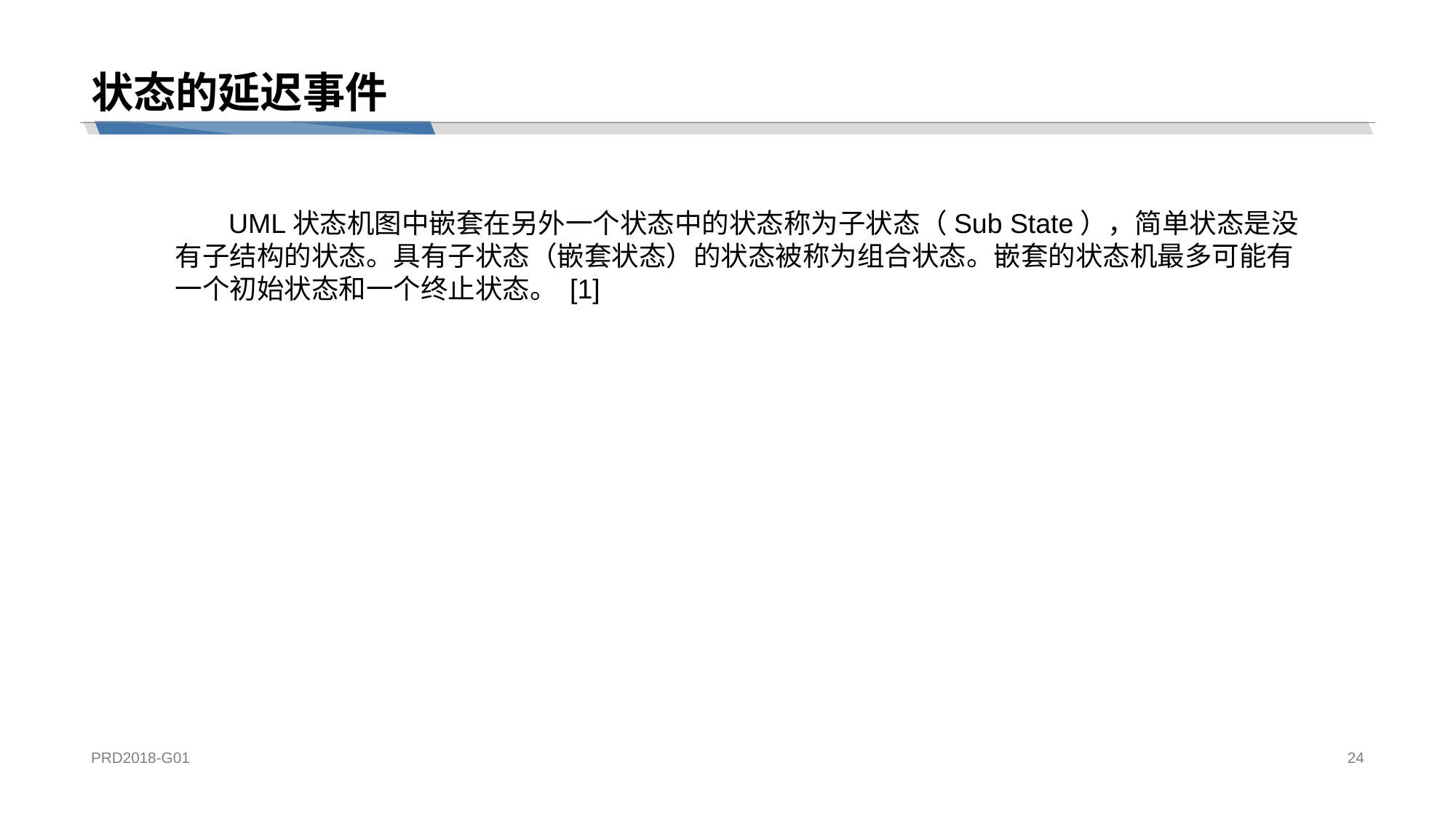

# 状态的延迟事件
       UML状态机图中嵌套在另外一个状态中的状态称为子状态（Sub State），简单状态是没有子结构的状态。具有子状态（嵌套状态）的状态被称为组合状态。嵌套的状态机最多可能有一个初始状态和一个终止状态。 [1]
PRD2018-G01
24